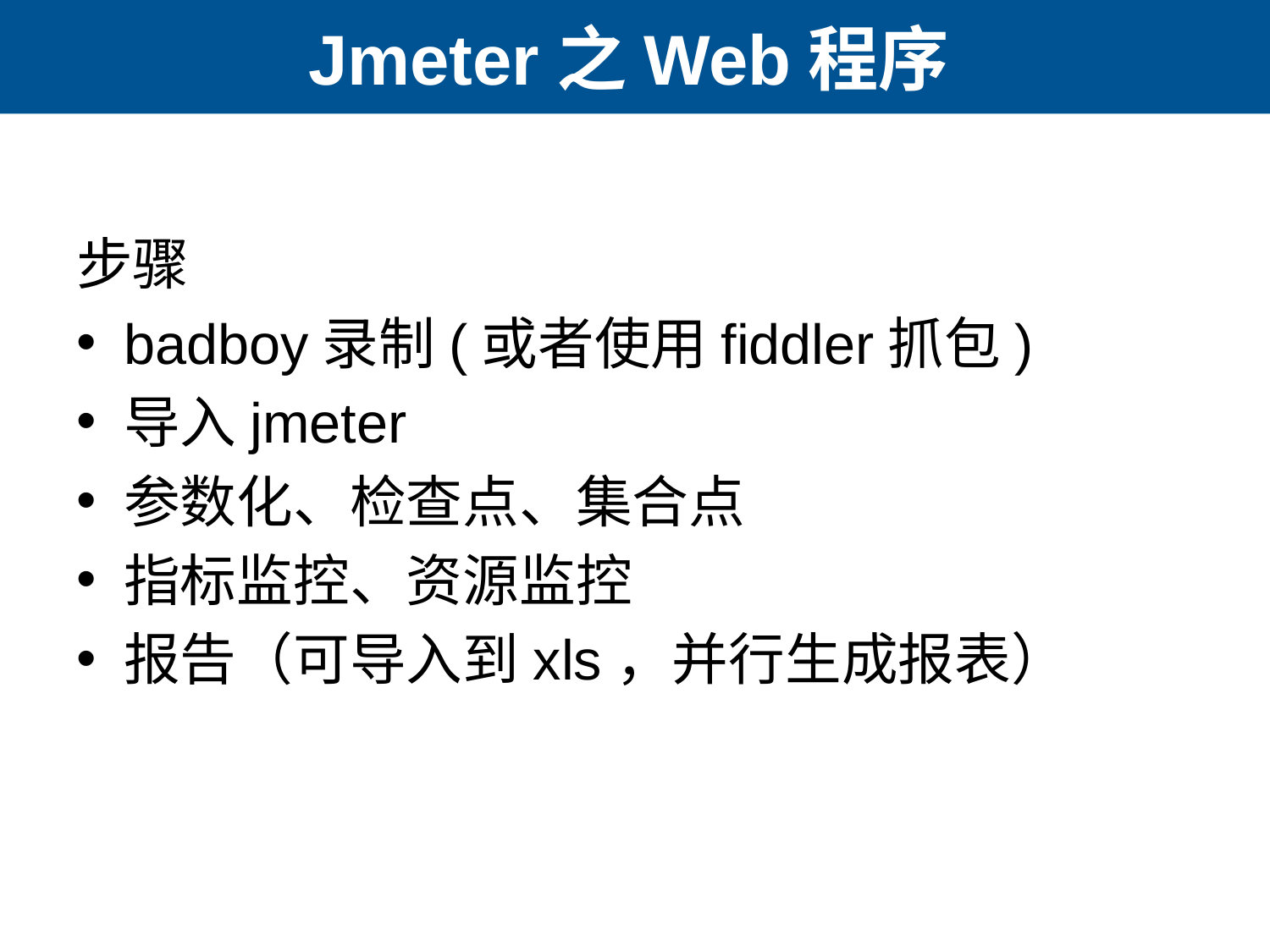

# Jmeter之Web程序
步骤
badboy录制(或者使用fiddler抓包)
导入jmeter
参数化、检查点、集合点
指标监控、资源监控
报告（可导入到xls，并行生成报表）